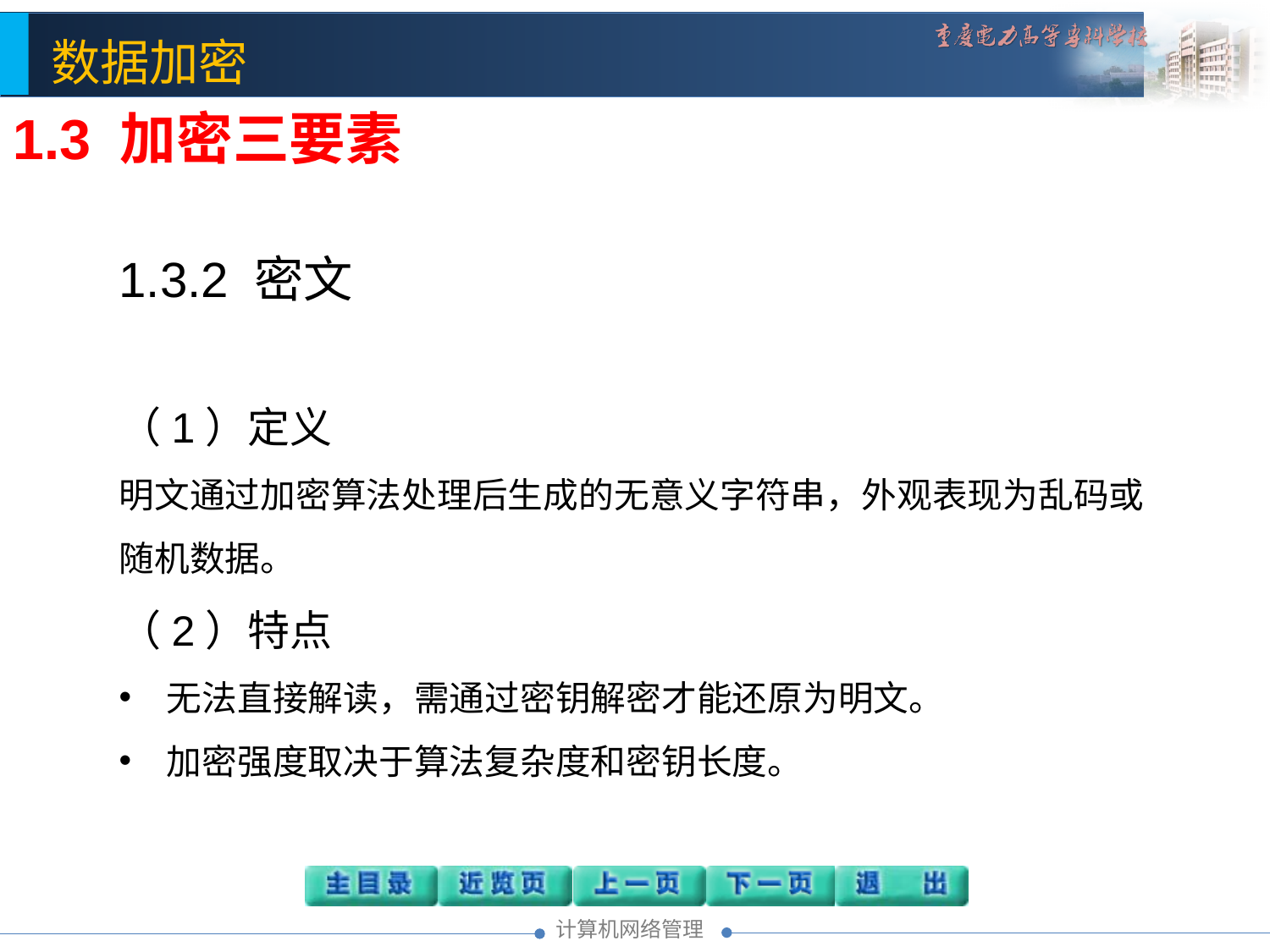

1.3 加密三要素
1.3.2 密文
（1）定义
明文通过加密算法处理后生成的无意义字符串，外观表现为乱码或随机数据。
（2）特点
无法直接解读，需通过密钥解密才能还原为明文。
加密强度取决于算法复杂度和密钥长度。